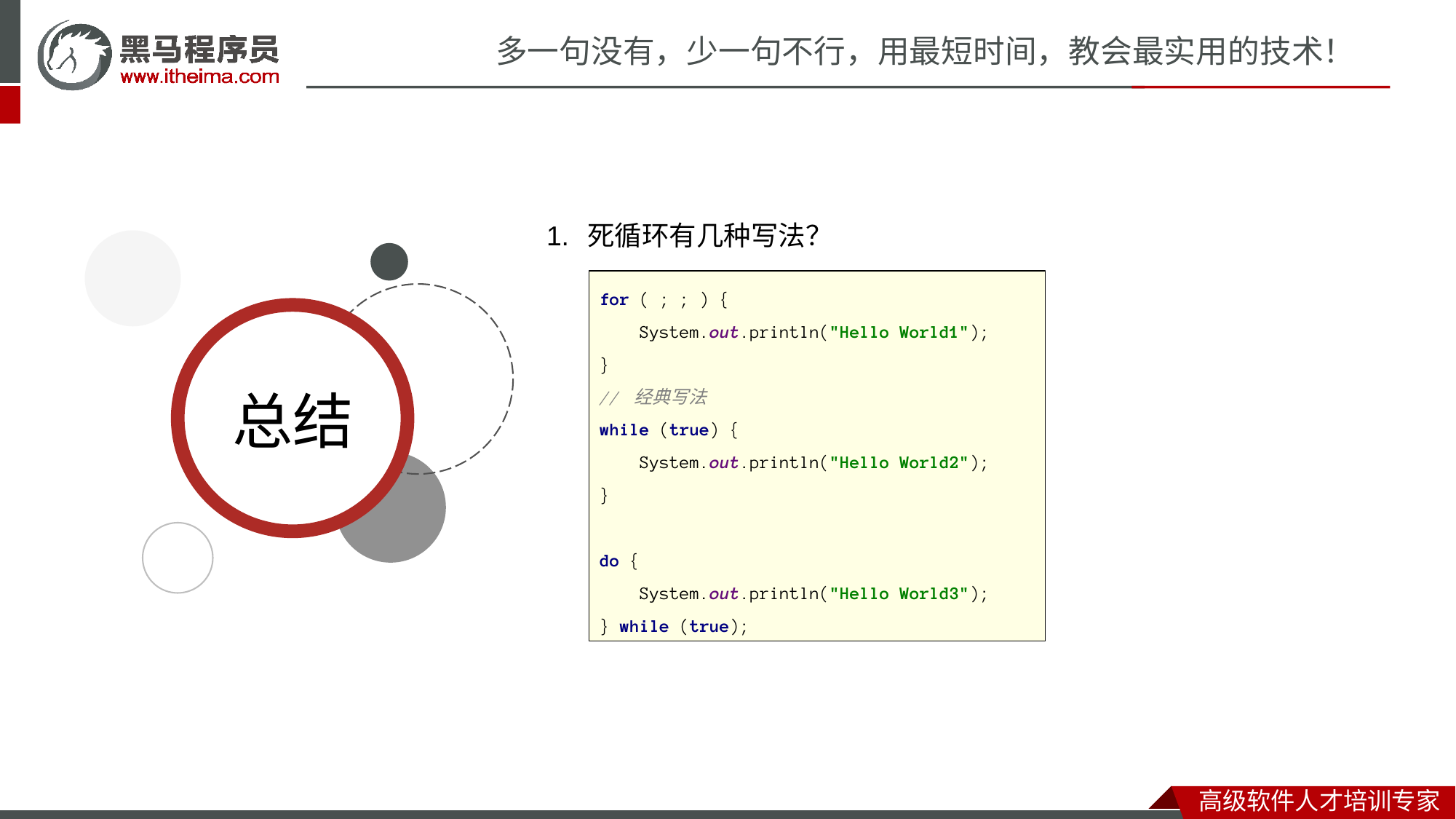

死循环有几种写法？

for ( ; ; ) {
    System.out.println("Hello World1");
}
// 经典写法
while (true) {
    System.out.println("Hello World2");
}
do {
    System.out.println("Hello World3");
} while (true);